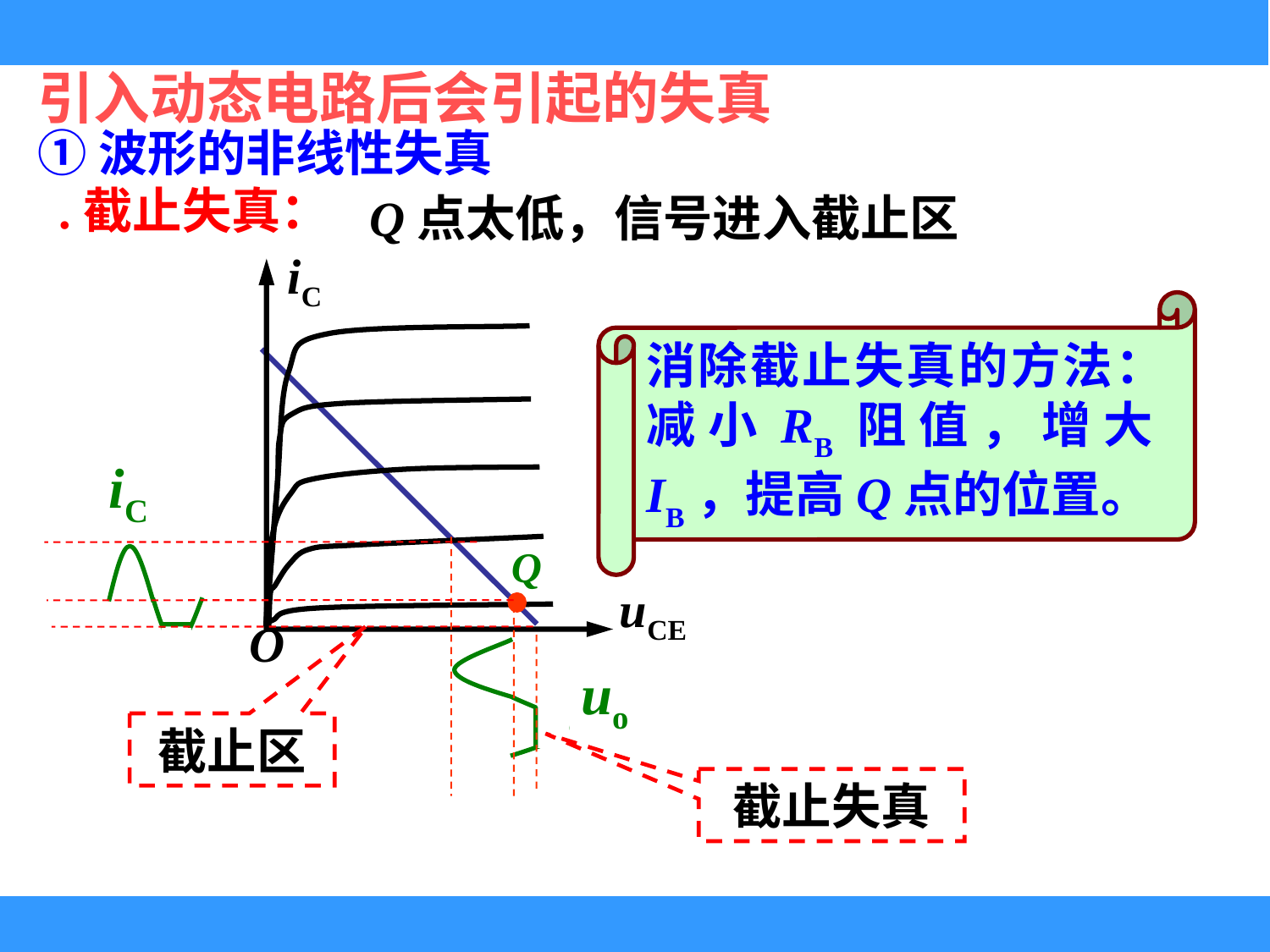

引入动态电路后会引起的失真
①波形的非线性失真
.截止失真：
Q点太低，信号进入截止区
iC

uCE

O

消除截止失真的方法：减小RB阻值，增大IB，提高Q点的位置。
iC
Q

uo
截止区
截止失真